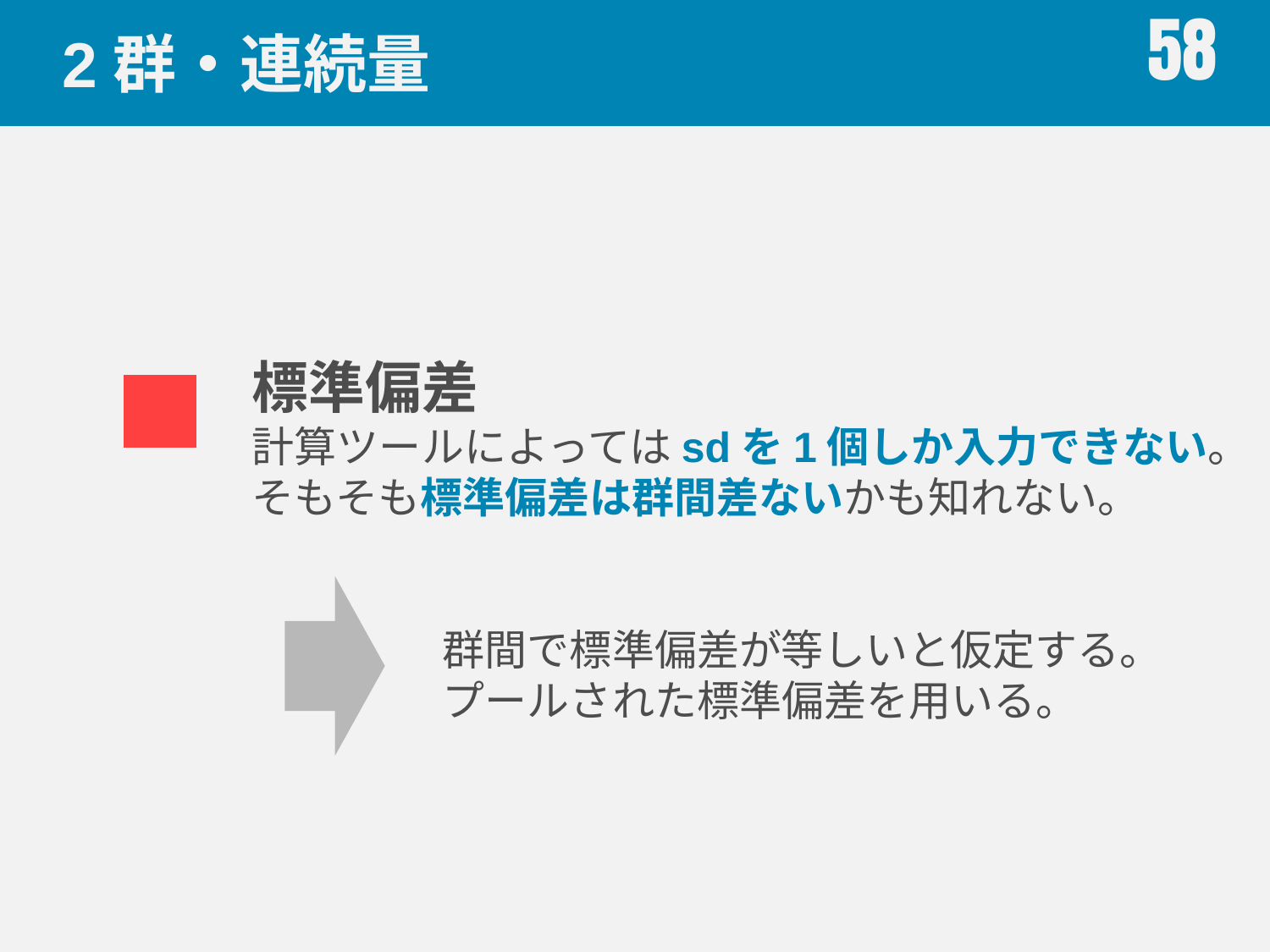

# 2群・連続量
 58
標準偏差
計算ツールによってはsdを1個しか入力できない。
そもそも標準偏差は群間差ないかも知れない。

群間で標準偏差が等しいと仮定する。
プールされた標準偏差を用いる。